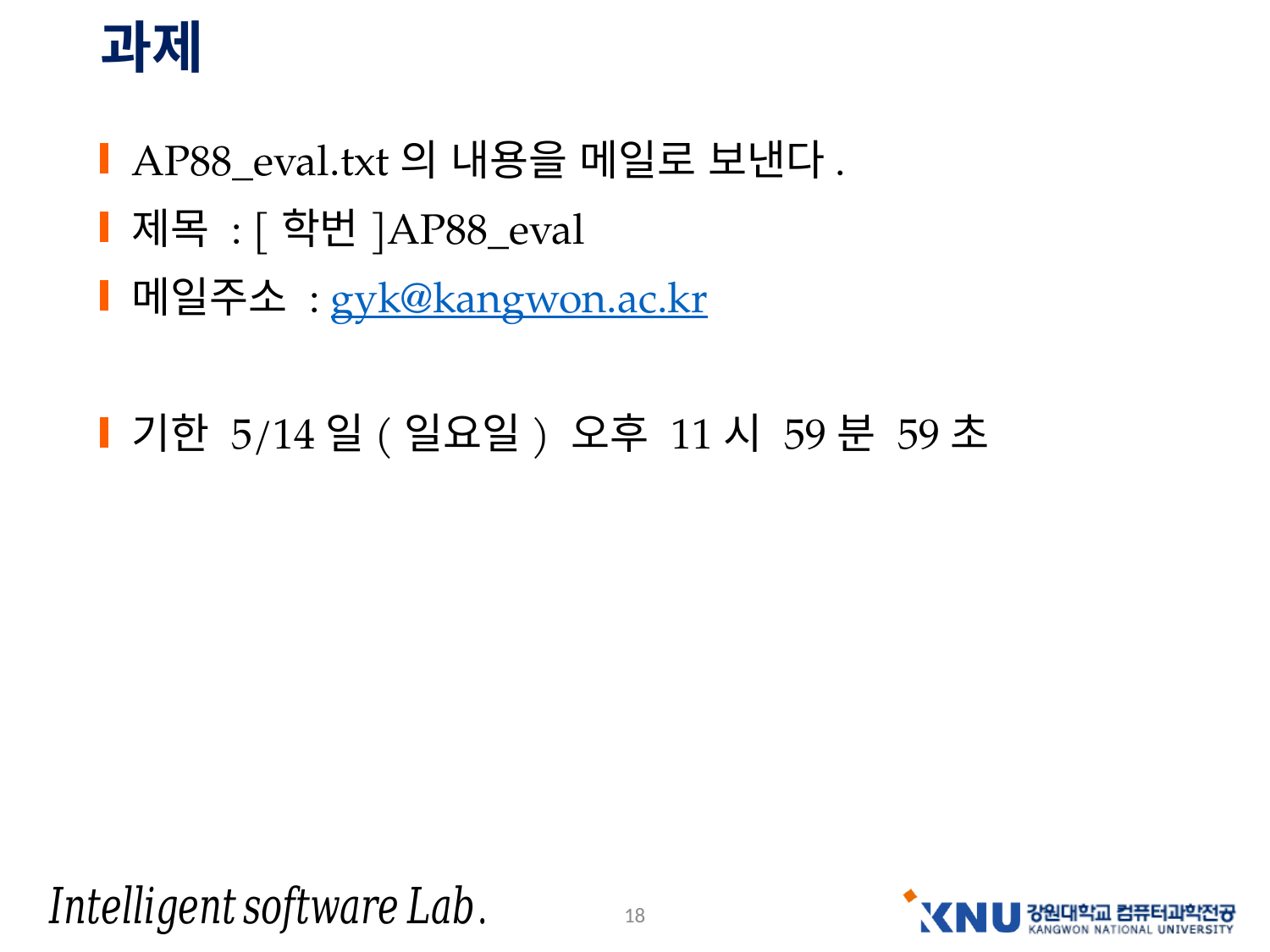

# 과제
AP88_eval.txt의 내용을 메일로 보낸다.
제목 : [학번]AP88_eval
메일주소 : gyk@kangwon.ac.kr

기한 5/14일(일요일) 오후 11시 59분 59초